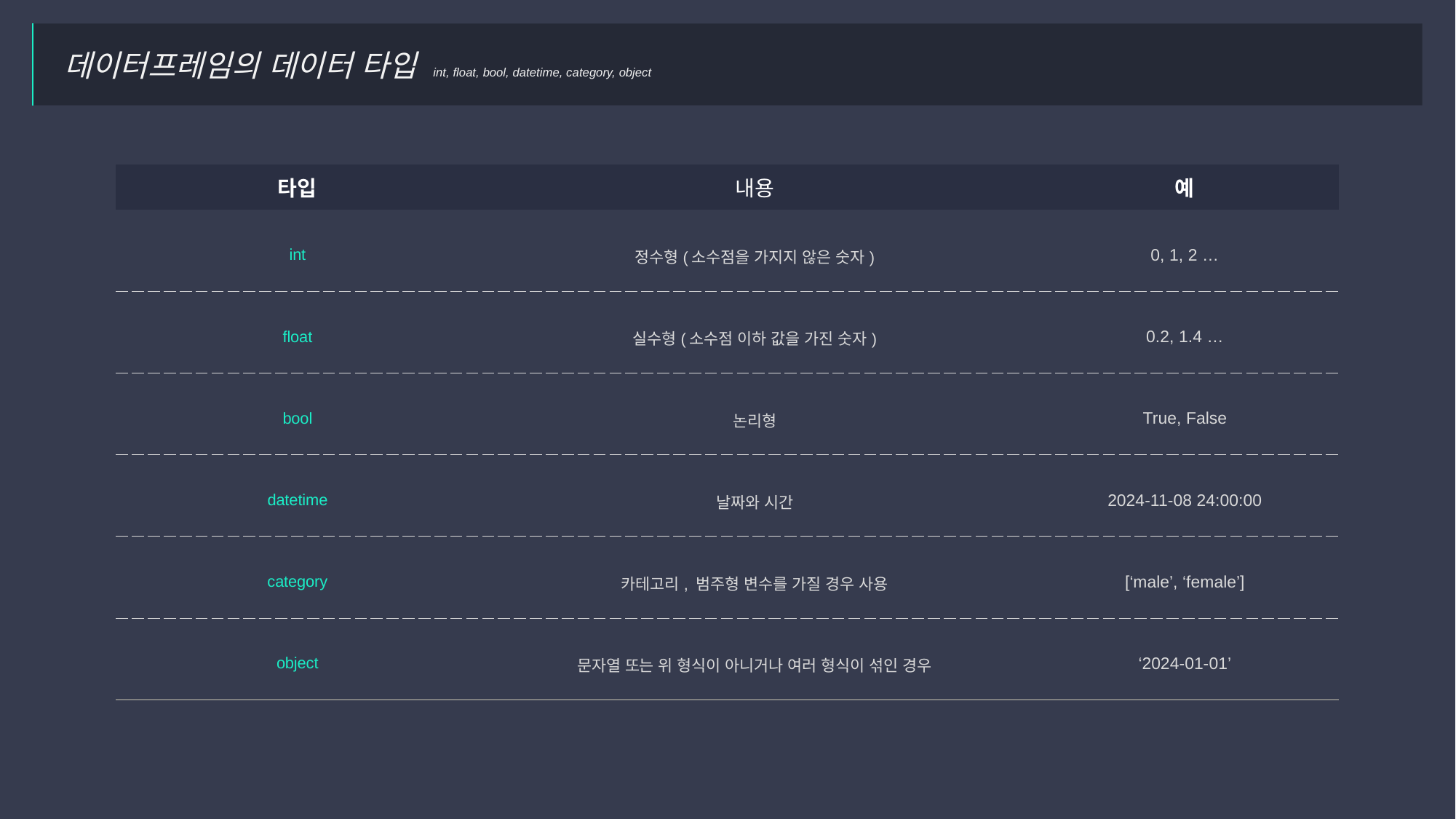

데이터프레임의 데이터 타입 int, float, bool, datetime, category, object
| 타입 | 내용 | 예 |
| --- | --- | --- |
| int | 정수형(소수점을 가지지 않은 숫자) | 0, 1, 2 … |
| float | 실수형(소수점 이하 값을 가진 숫자) | 0.2, 1.4 … |
| bool | 논리형 | True, False |
| datetime | 날짜와 시간 | 2024-11-08 24:00:00 |
| category | 카테고리, 범주형 변수를 가질 경우 사용 | [‘male’, ‘female’] |
| object | 문자열 또는 위 형식이 아니거나 여러 형식이 섞인 경우 | ‘2024-01-01’ |